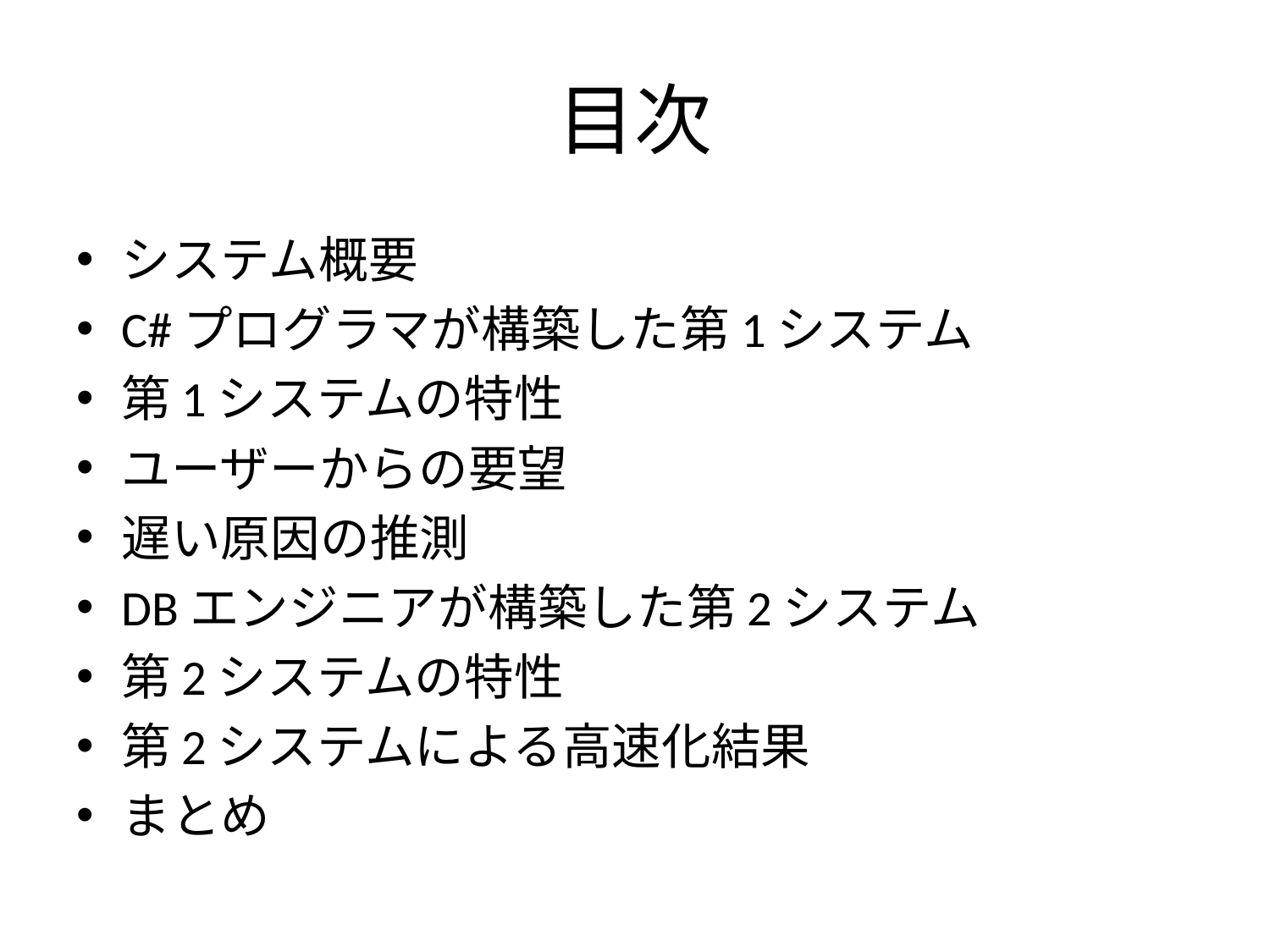

# 目次
システム概要
C#プログラマが構築した第1システム
第1システムの特性
ユーザーからの要望
遅い原因の推測
DBエンジニアが構築した第2システム
第2システムの特性
第2システムによる高速化結果
まとめ